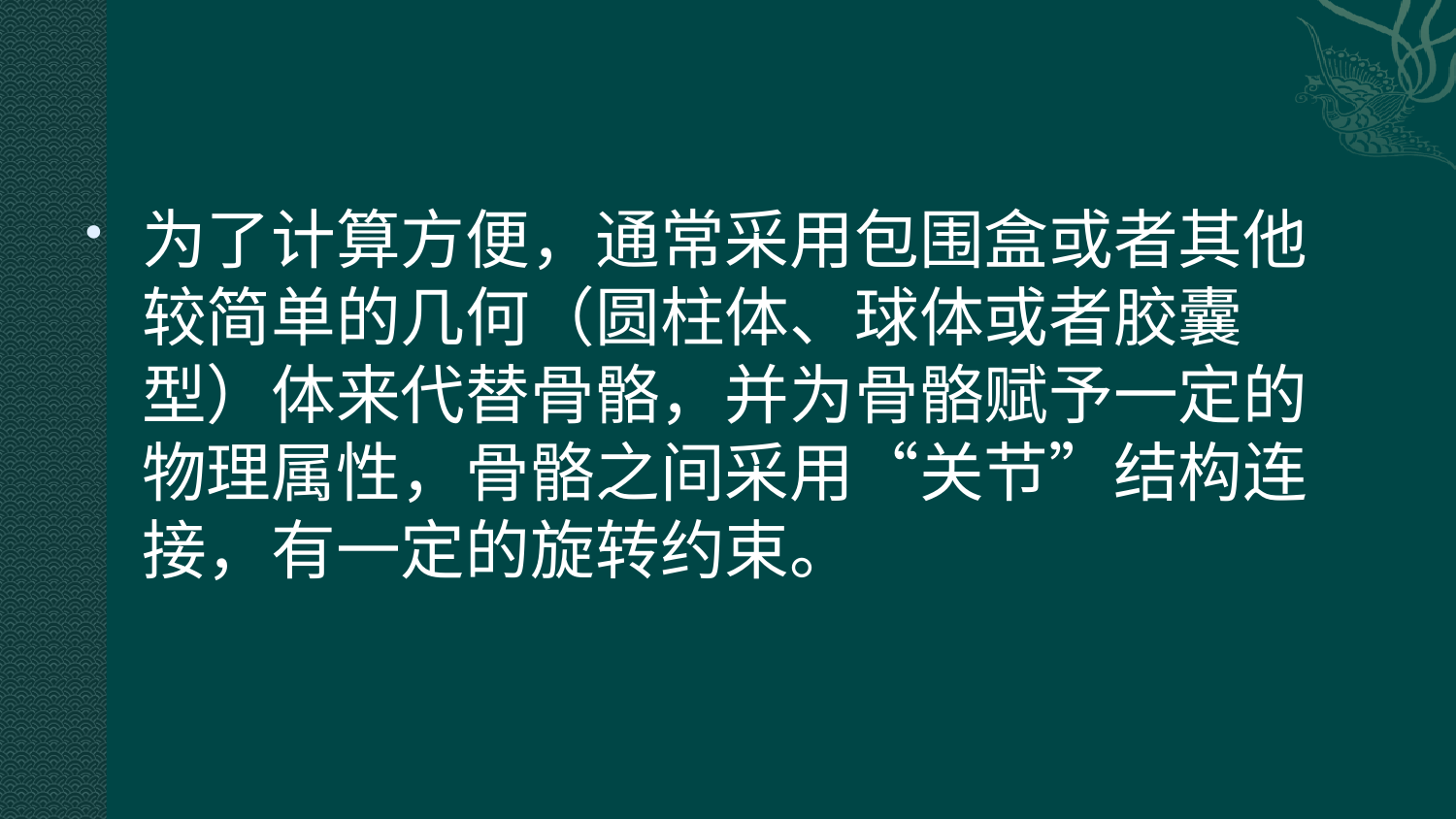

#
为了计算方便，通常采用包围盒或者其他较简单的几何（圆柱体、球体或者胶囊型）体来代替骨骼，并为骨骼赋予一定的物理属性，骨骼之间采用“关节”结构连接，有一定的旋转约束。